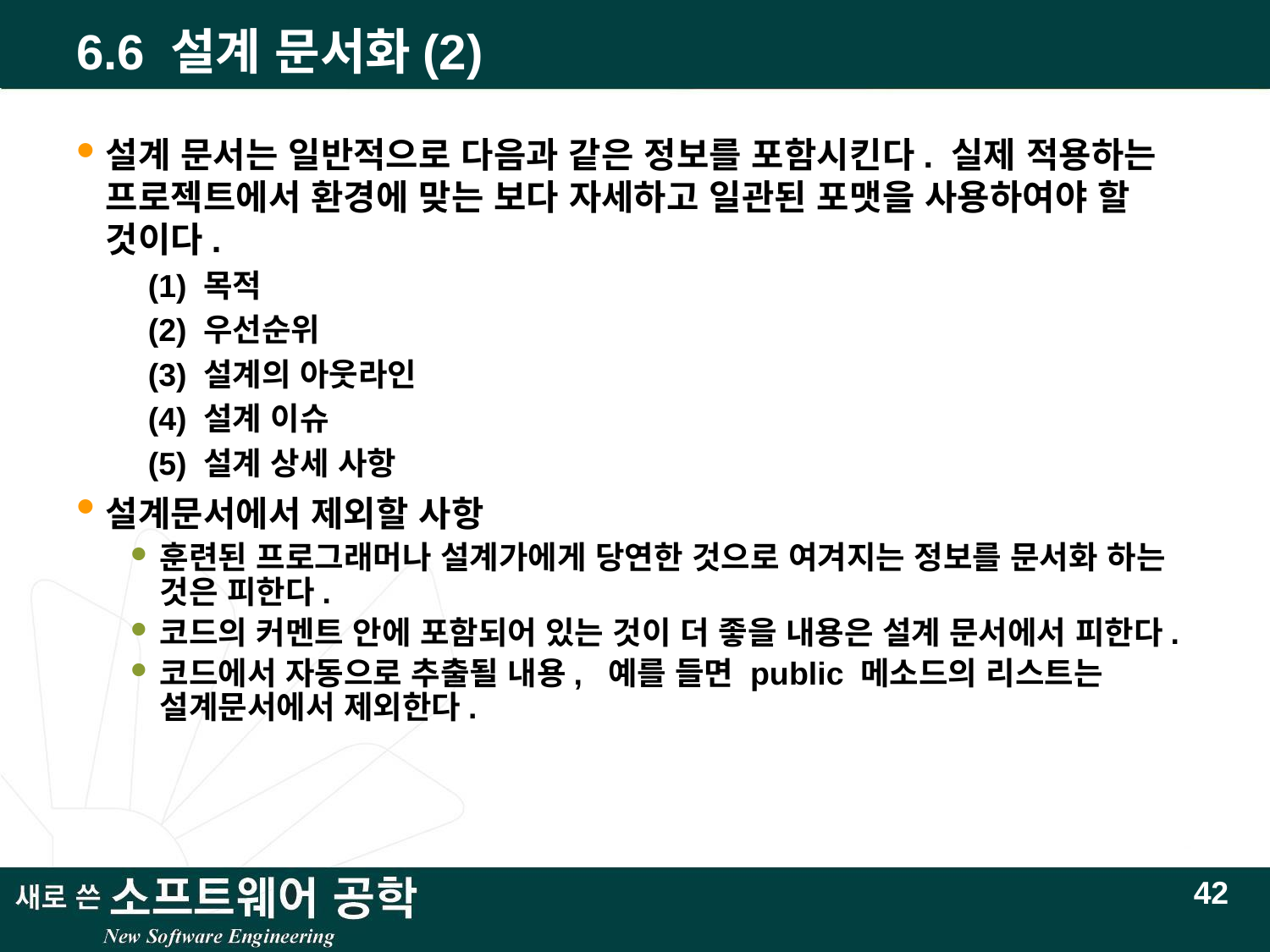

# 6.6 설계 문서화(2)
설계 문서는 일반적으로 다음과 같은 정보를 포함시킨다. 실제 적용하는 프로젝트에서 환경에 맞는 보다 자세하고 일관된 포맷을 사용하여야 할 것이다.
  (1) 목적
  (2) 우선순위
  (3) 설계의 아웃라인
  (4) 설계 이슈
  (5) 설계 상세 사항
설계문서에서 제외할 사항
훈련된 프로그래머나 설계가에게 당연한 것으로 여겨지는 정보를 문서화 하는 것은 피한다.
코드의 커멘트 안에 포함되어 있는 것이 더 좋을 내용은 설계 문서에서 피한다.
코드에서 자동으로 추출될 내용,  예를 들면 public 메소드의 리스트는 설계문서에서 제외한다.